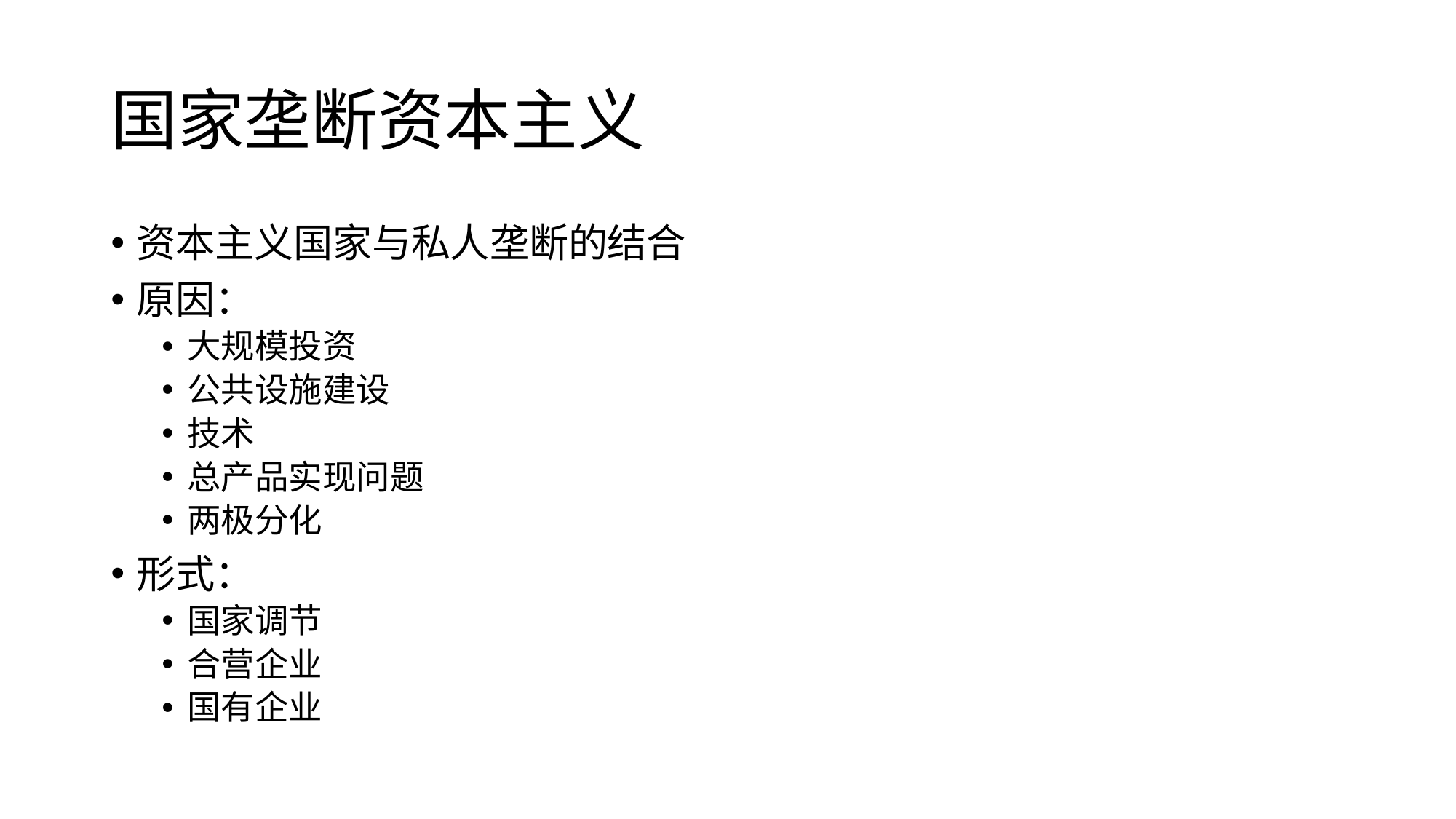

# 国家垄断资本主义
资本主义国家与私人垄断的结合
原因：
大规模投资
公共设施建设
技术
总产品实现问题
两极分化
形式：
国家调节
合营企业
国有企业